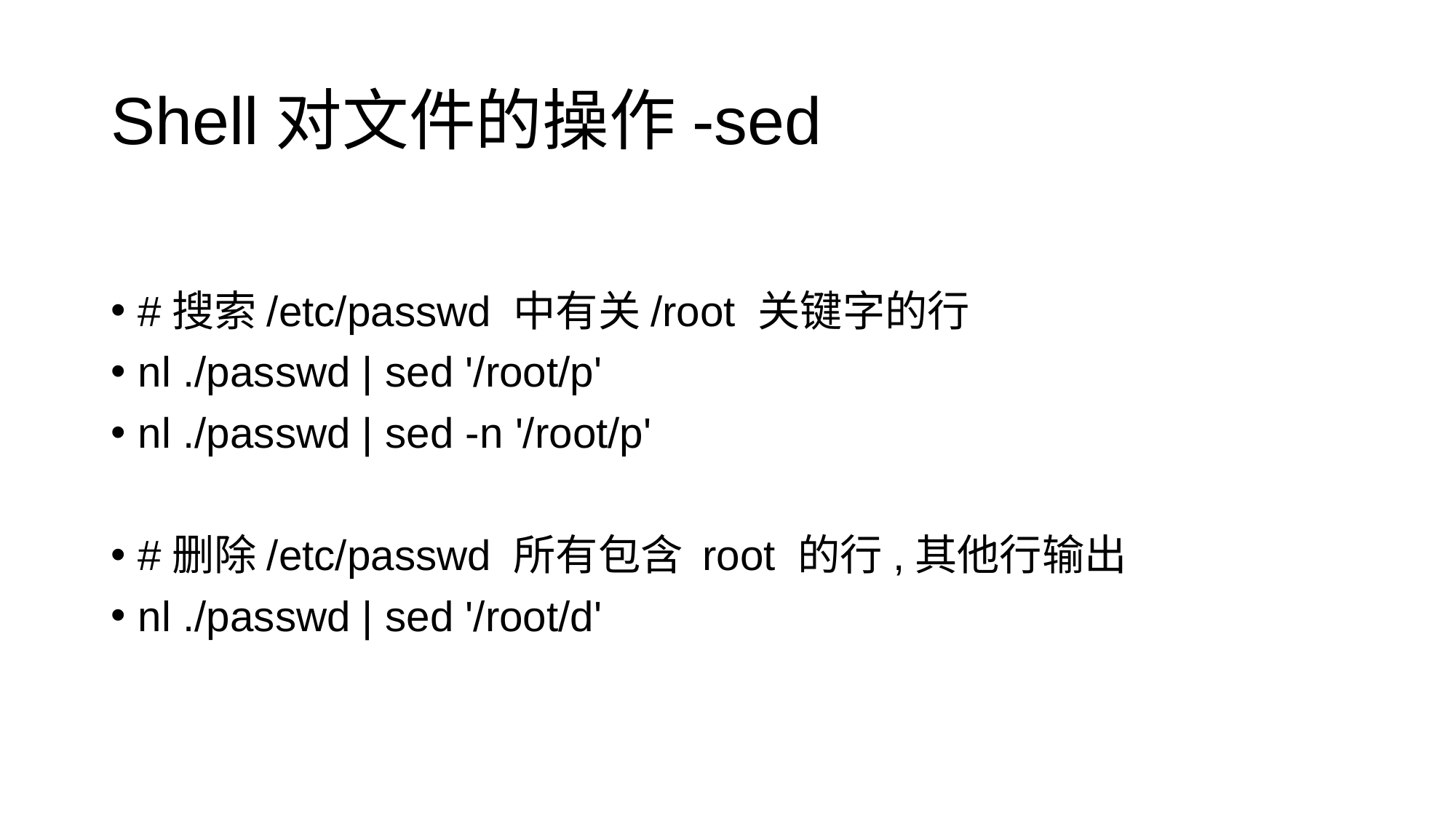

# Shell对文件的操作-sed

#搜索/etc/passwd 中有关/root 关键字的行
nl ./passwd | sed '/root/p'
nl ./passwd | sed -n '/root/p'

#删除/etc/passwd 所有包含 root 的行,其他行输出
nl ./passwd | sed '/root/d'